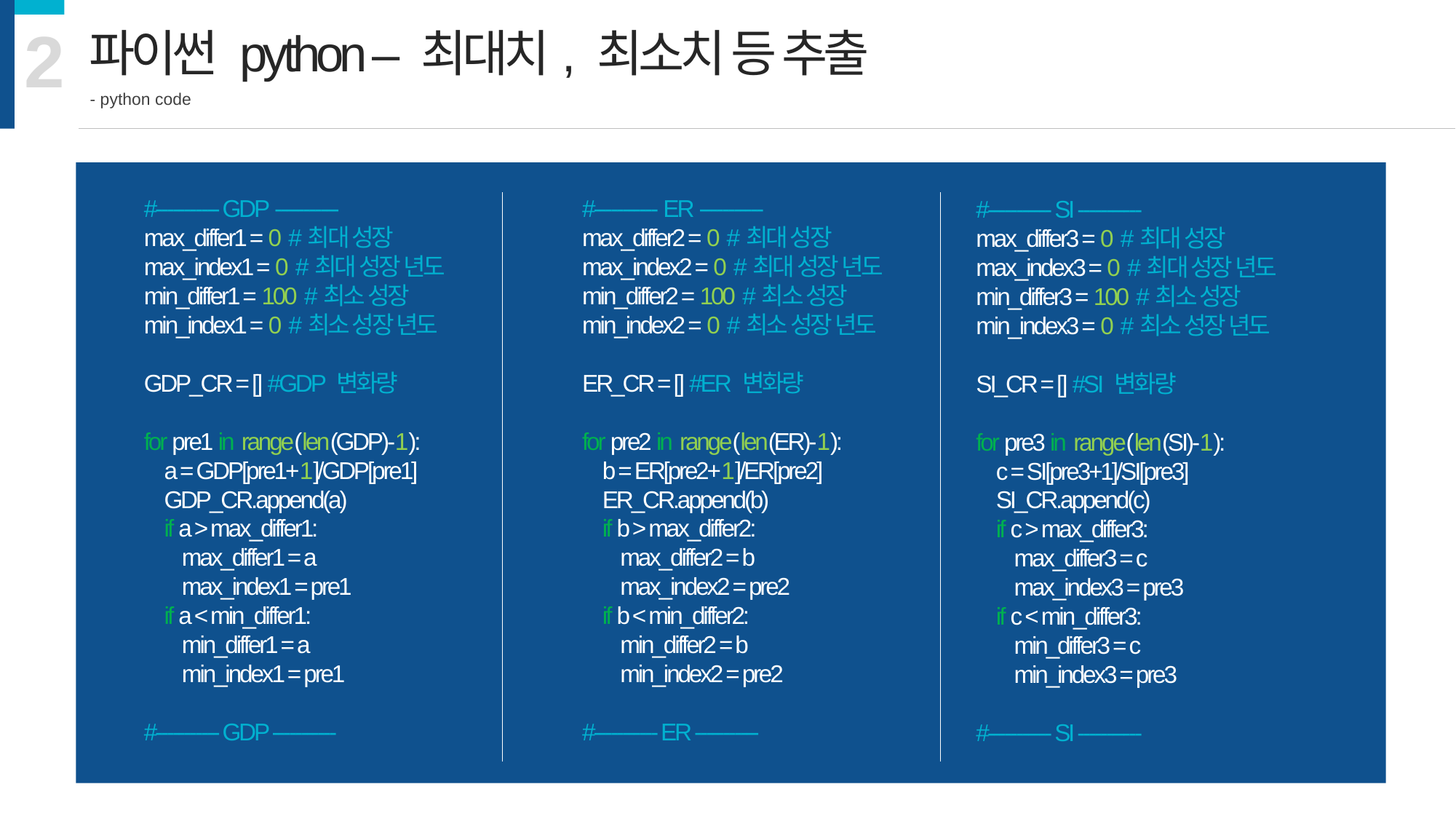

2
파이썬 python – 최대치, 최소치 등 추출
- python code

#----------- GDP -----------
max_differ1 = 0 #최대 성장
max_index1 = 0 #최대 성장 년도
min_differ1 = 100 #최소 성장
min_index1 = 0 #최소 성장 년도

GDP_CR = [] #GDP 변화량

for pre1 in range(len(GDP)-1):
    a = GDP[pre1+1]/GDP[pre1]
    GDP_CR.append(a)
    if a > max_differ1:
        max_differ1 = a
        max_index1 = pre1
    if a < min_differ1:
        min_differ1 = a
        min_index1 = pre1

#----------- GDP -----------
#----------- ER -----------
max_differ2 = 0 #최대 성장
max_index2 = 0 #최대 성장 년도
min_differ2 = 100 #최소 성장
min_index2 = 0 #최소 성장 년도

ER_CR = [] #ER 변화량

for pre2 in range(len(ER)-1):
    b = ER[pre2+1]/ER[pre2]
    ER_CR.append(b)
    if b > max_differ2:
        max_differ2 = b
        max_index2 = pre2
    if b < min_differ2:
        min_differ2 = b
        min_index2 = pre2

#----------- ER -----------

#----------- SI -----------
max_differ3 = 0 #최대 성장
max_index3 = 0 #최대 성장 년도
min_differ3 = 100 #최소 성장
min_index3 = 0 #최소 성장 년도

SI_CR = [] #SI 변화량

for pre3 in range(len(SI)-1):
    c = SI[pre3+1]/SI[pre3]
    SI_CR.append(c)
    if c > max_differ3:
        max_differ3 = c
        max_index3 = pre3
    if c < min_differ3:
        min_differ3 = c
        min_index3 = pre3

#----------- SI -----------